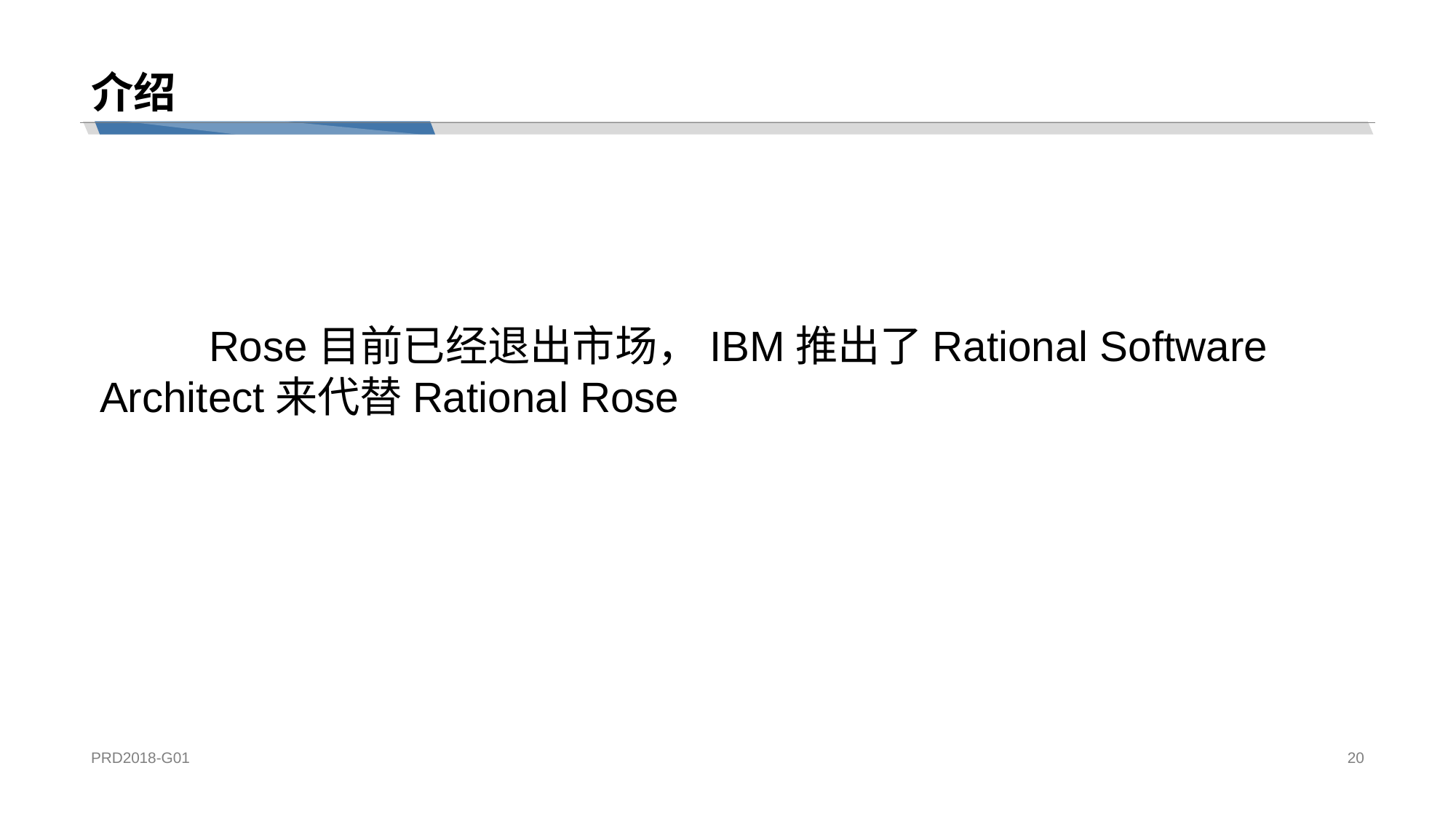

# 介绍
	Rose目前已经退出市场，IBM推出了Rational Software Architect来代替Rational Rose

PRD2018-G01
20